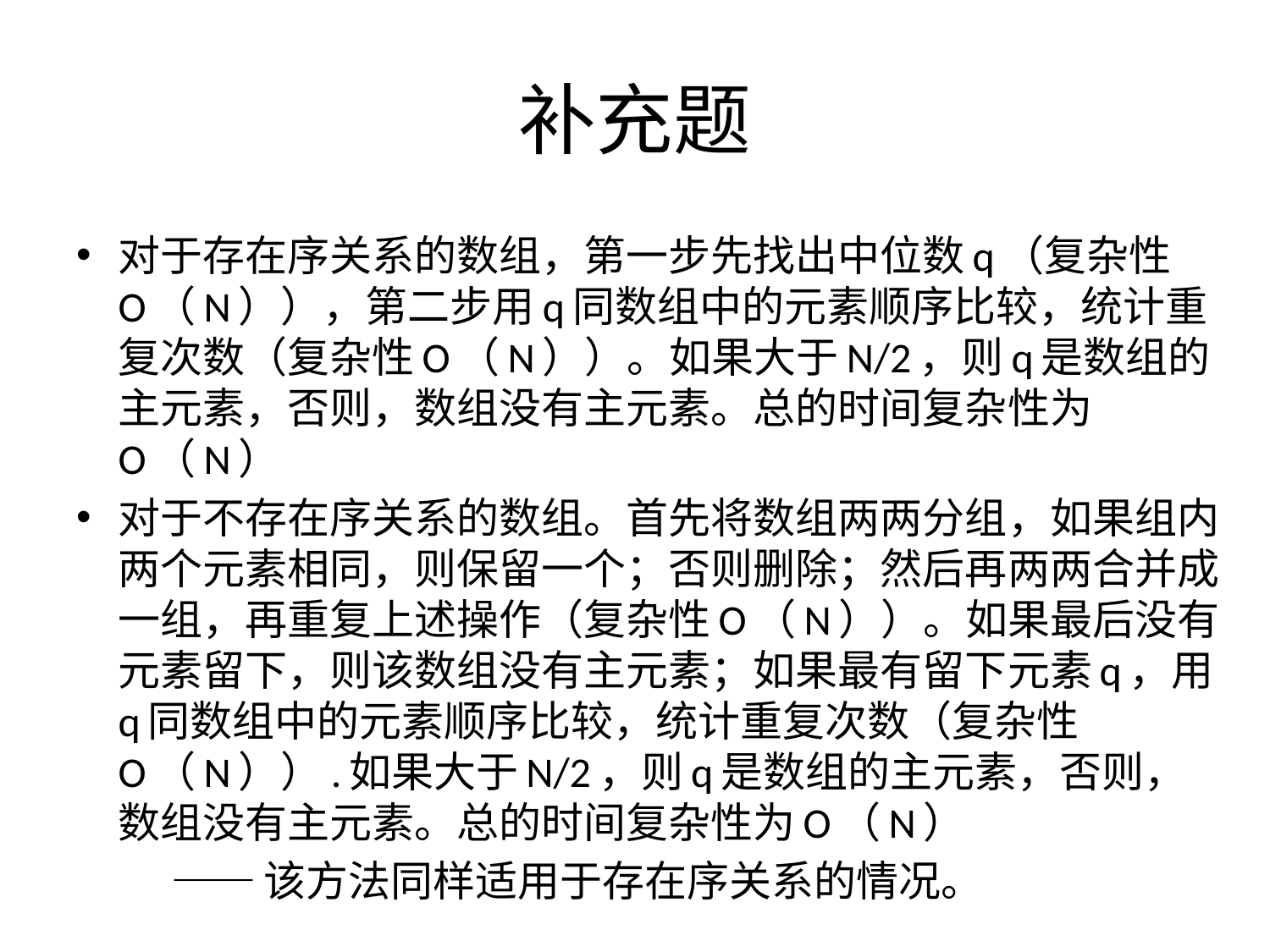

# 补充题
对于存在序关系的数组，第一步先找出中位数q（复杂性O（N）），第二步用q同数组中的元素顺序比较，统计重复次数（复杂性O（N））。如果大于N/2，则q是数组的主元素，否则，数组没有主元素。总的时间复杂性为O（N）
对于不存在序关系的数组。首先将数组两两分组，如果组内两个元素相同，则保留一个；否则删除；然后再两两合并成一组，再重复上述操作（复杂性O（N））。如果最后没有元素留下，则该数组没有主元素；如果最有留下元素q，用q同数组中的元素顺序比较，统计重复次数（复杂性O（N））.如果大于N/2，则q是数组的主元素，否则，数组没有主元素。总的时间复杂性为O（N）
	——该方法同样适用于存在序关系的情况。